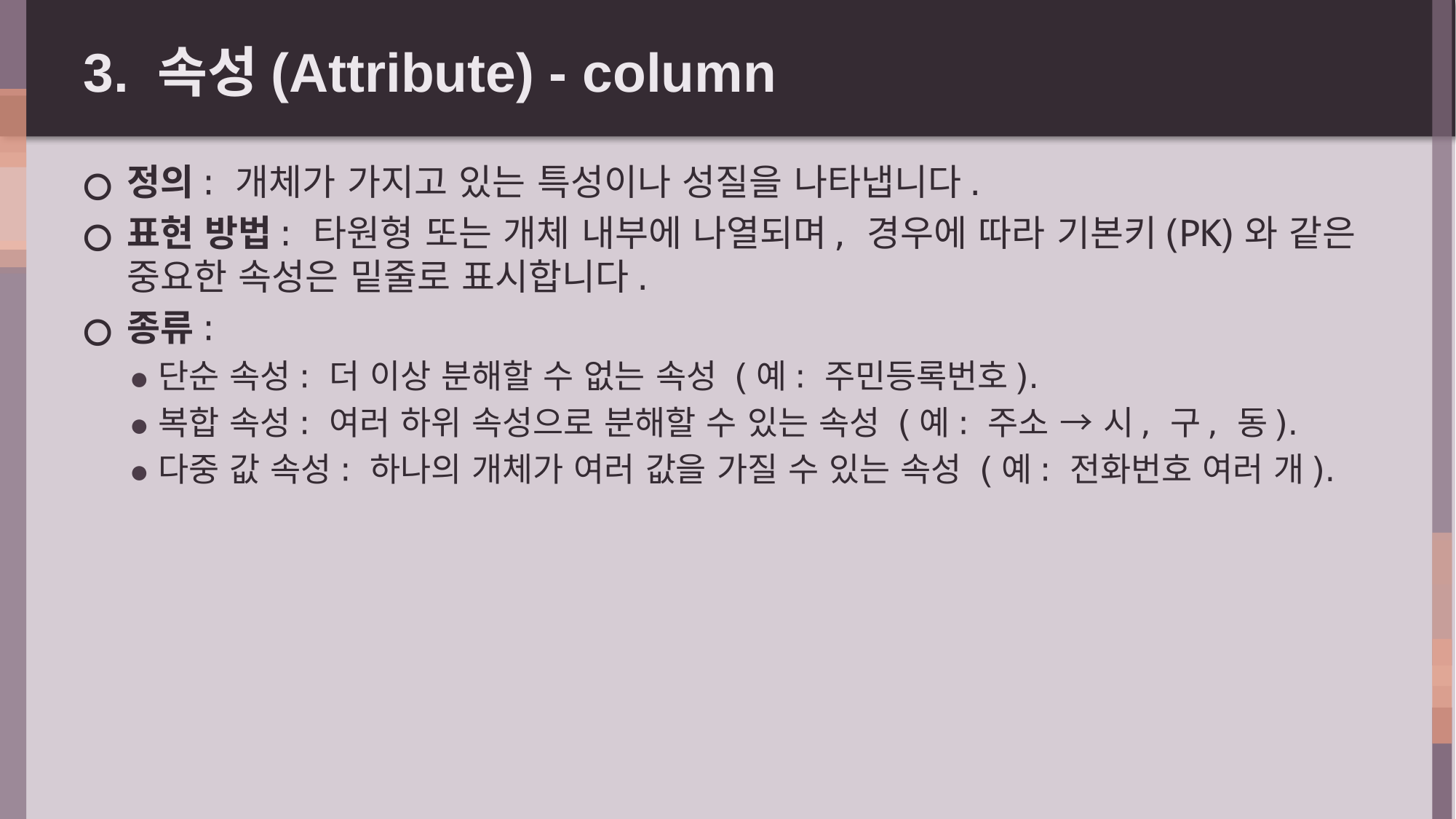

# 3. 속성(Attribute) - column
정의: 개체가 가지고 있는 특성이나 성질을 나타냅니다.
표현 방법: 타원형 또는 개체 내부에 나열되며, 경우에 따라 기본키(PK)와 같은 중요한 속성은 밑줄로 표시합니다.
종류:
단순 속성: 더 이상 분해할 수 없는 속성 (예: 주민등록번호).
복합 속성: 여러 하위 속성으로 분해할 수 있는 속성 (예: 주소 → 시, 구, 동).
다중 값 속성: 하나의 개체가 여러 값을 가질 수 있는 속성 (예: 전화번호 여러 개).